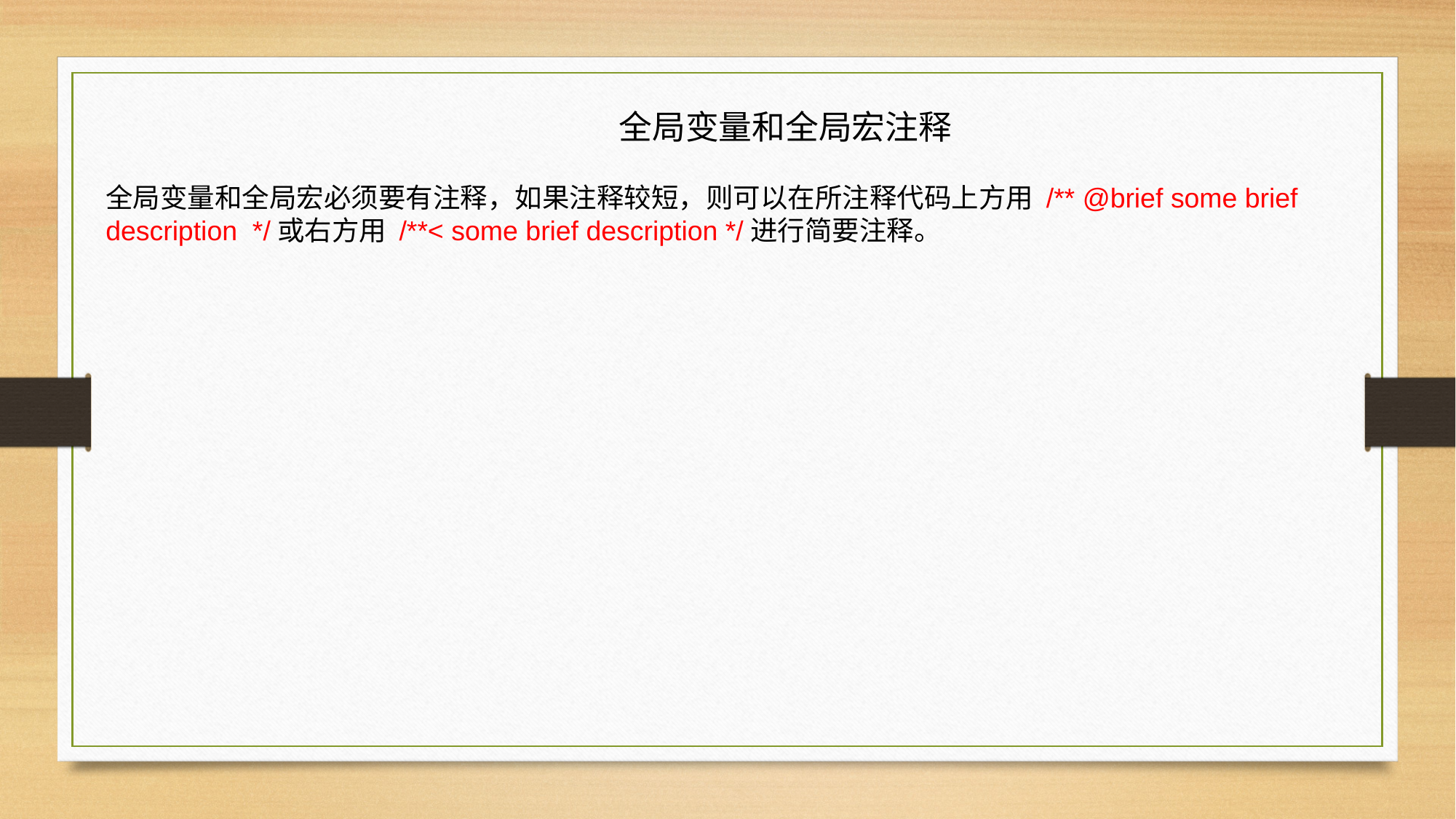

全局变量和全局宏注释
全局变量和全局宏必须要有注释，如果注释较短，则可以在所注释代码上方用 /** @brief some brief description  */或右方用 /**< some brief description */进行简要注释。